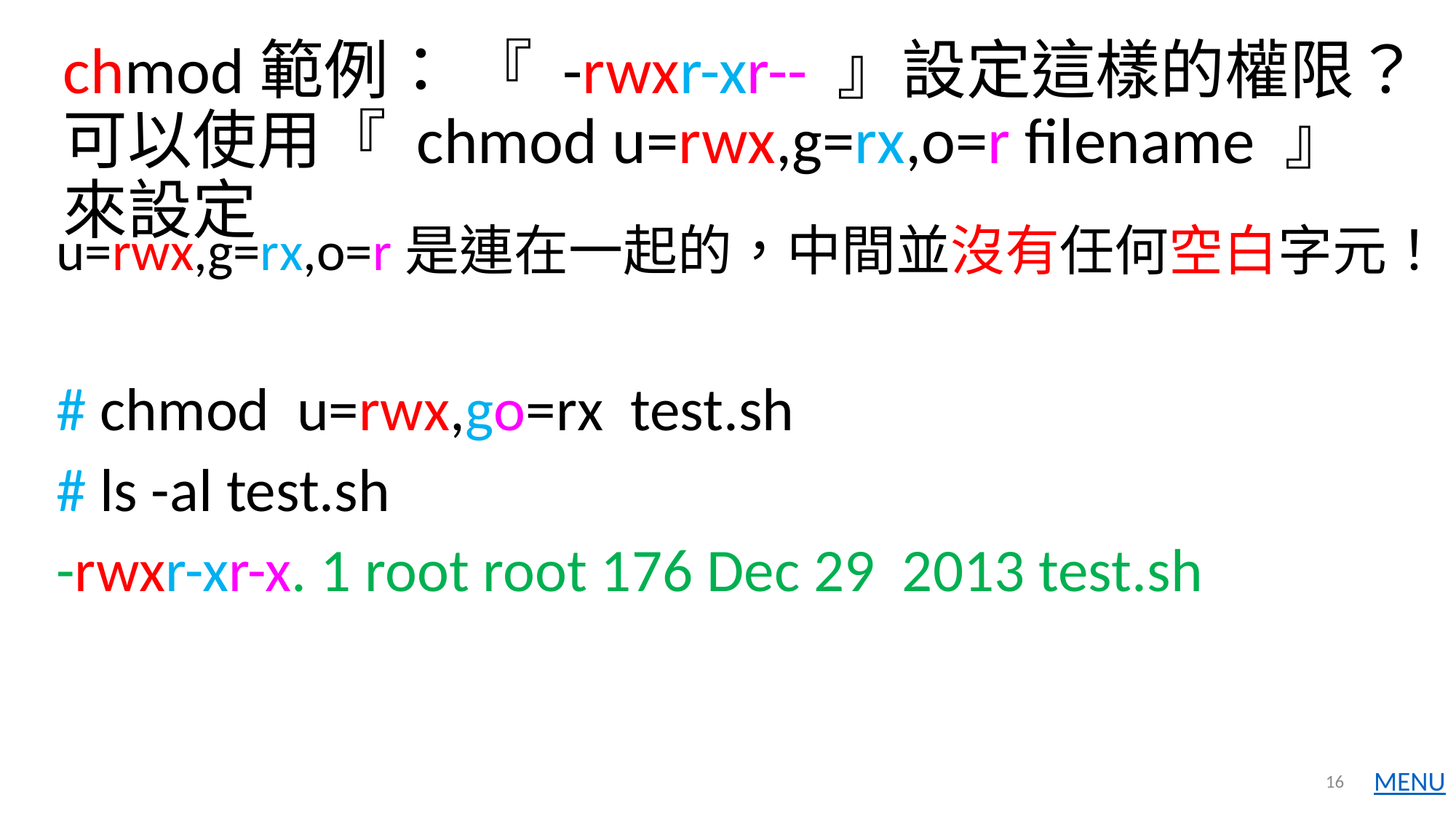

# chmod範例： 『 -rwxr-xr-- 』設定這樣的權限？可以使用『 chmod u=rwx,g=rx,o=r filename 』來設定
u=rwx,g=rx,o=r是連在一起的，中間並沒有任何空白字元！

# chmod  u=rwx,go=rx  test.sh
# ls -al test.sh
-rwxr-xr-x. 1 root root 176 Dec 29  2013 test.sh
16